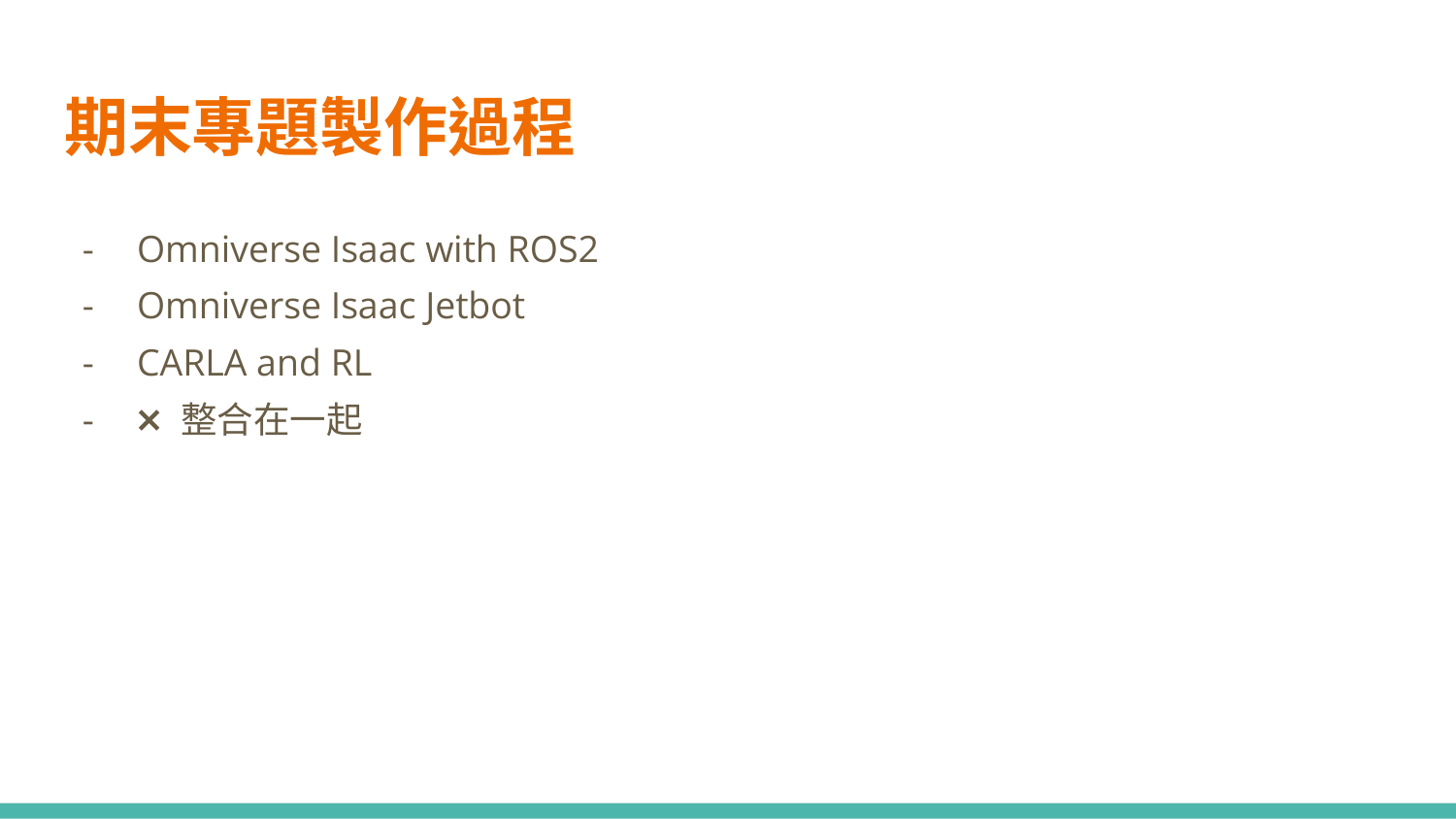

# 期末專題製作過程
Omniverse Isaac with ROS2
Omniverse Isaac Jetbot
CARLA and RL
❌ 整合在一起